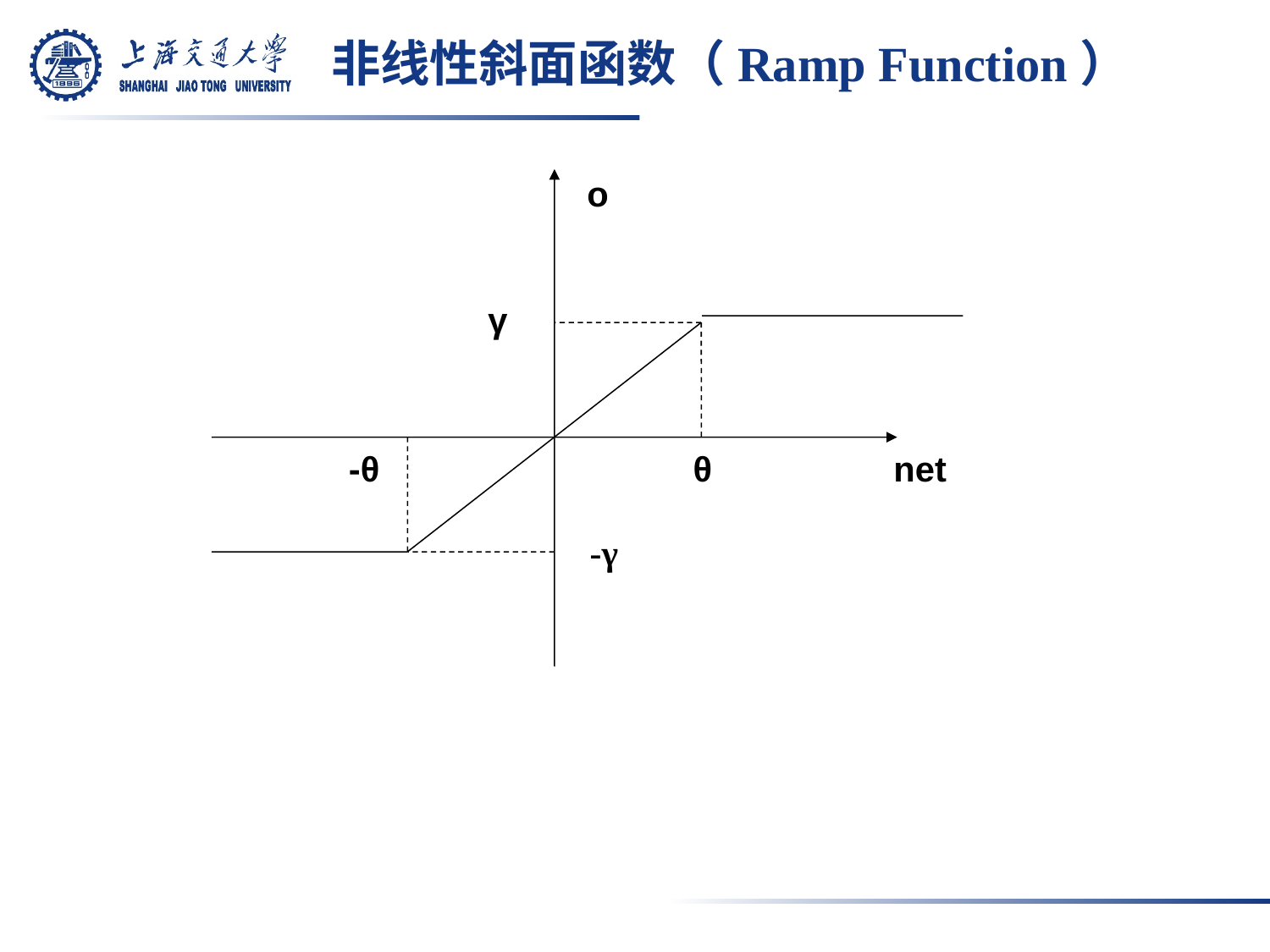

# 非线性斜面函数（Ramp Function）
o

γ

 -θ
 θ
net
-γ